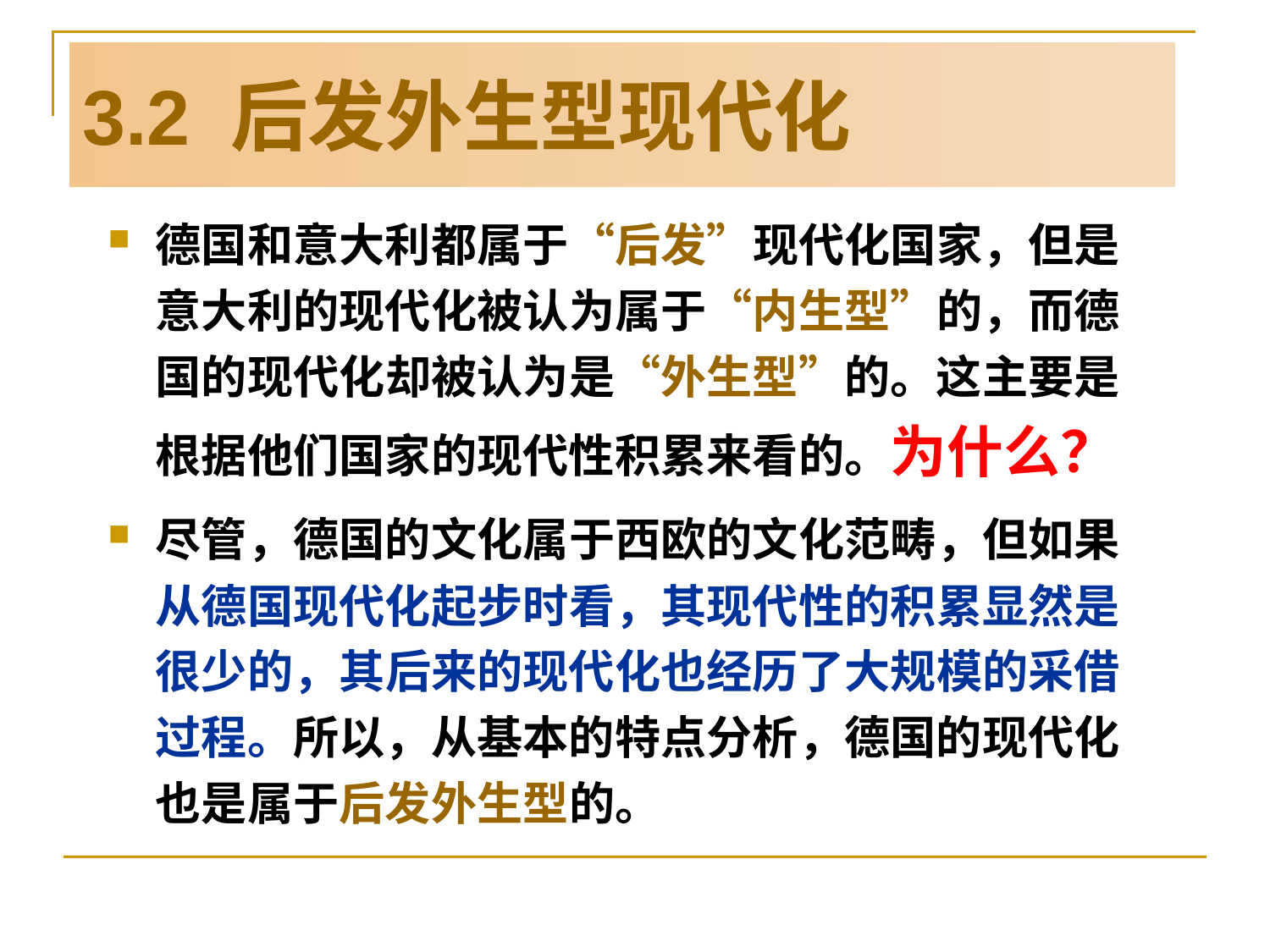

# 3.2 后发外生型现代化
德国和意大利都属于“后发”现代化国家，但是意大利的现代化被认为属于“内生型”的，而德国的现代化却被认为是“外生型”的。这主要是根据他们国家的现代性积累来看的。为什么？
尽管，德国的文化属于西欧的文化范畴，但如果从德国现代化起步时看，其现代性的积累显然是很少的，其后来的现代化也经历了大规模的采借过程。所以，从基本的特点分析，德国的现代化也是属于后发外生型的。
39